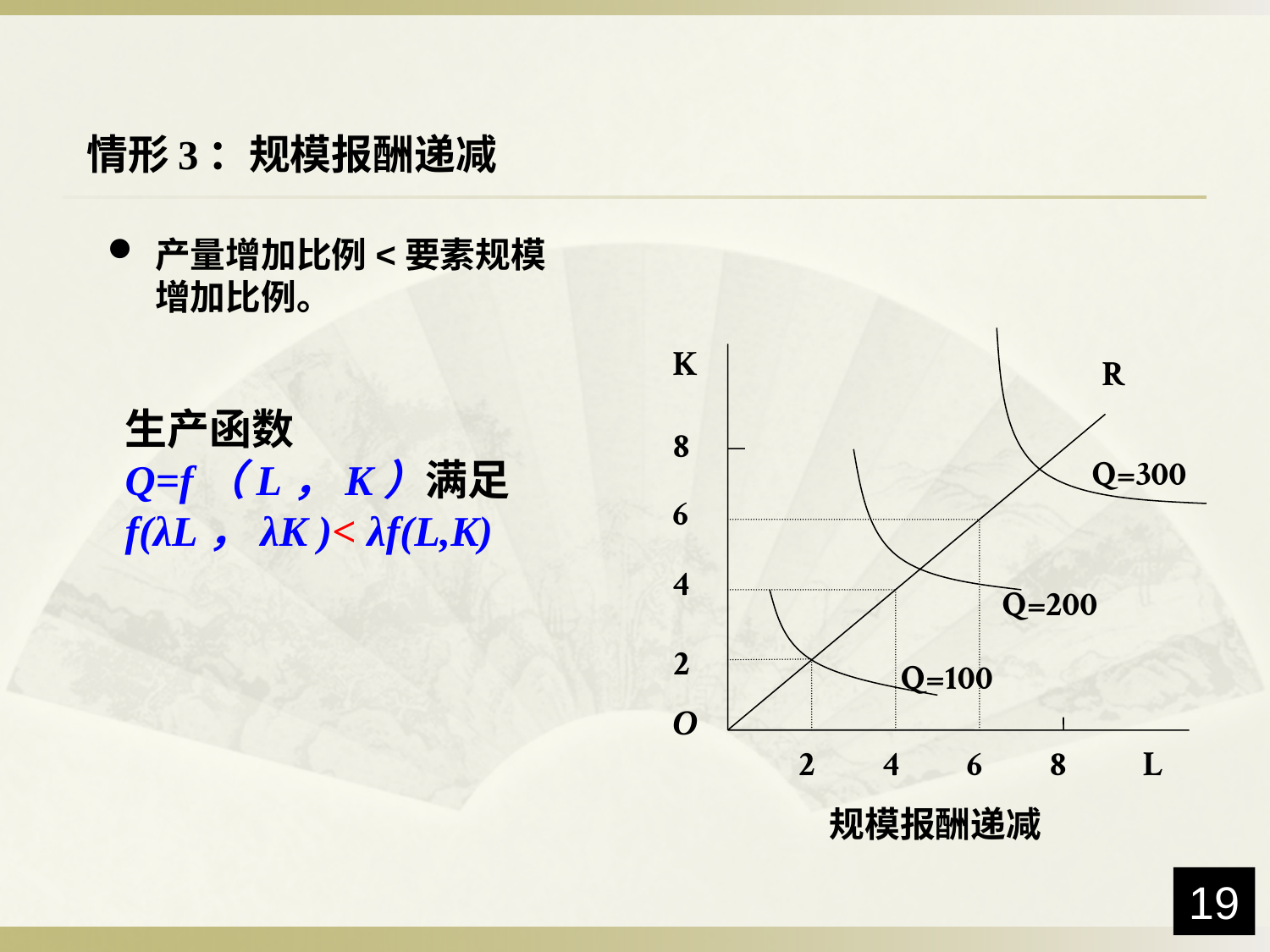

# 情形3：规模报酬递减
产量增加比例<要素规模增加比例。

K
R
生产函数Q=f（L，K）满足f(λL，λK )< λf(L,K)
8
Q=300
6
4
Q=200
2
Q=100
O
2
4
6
8
L
规模报酬递减
19